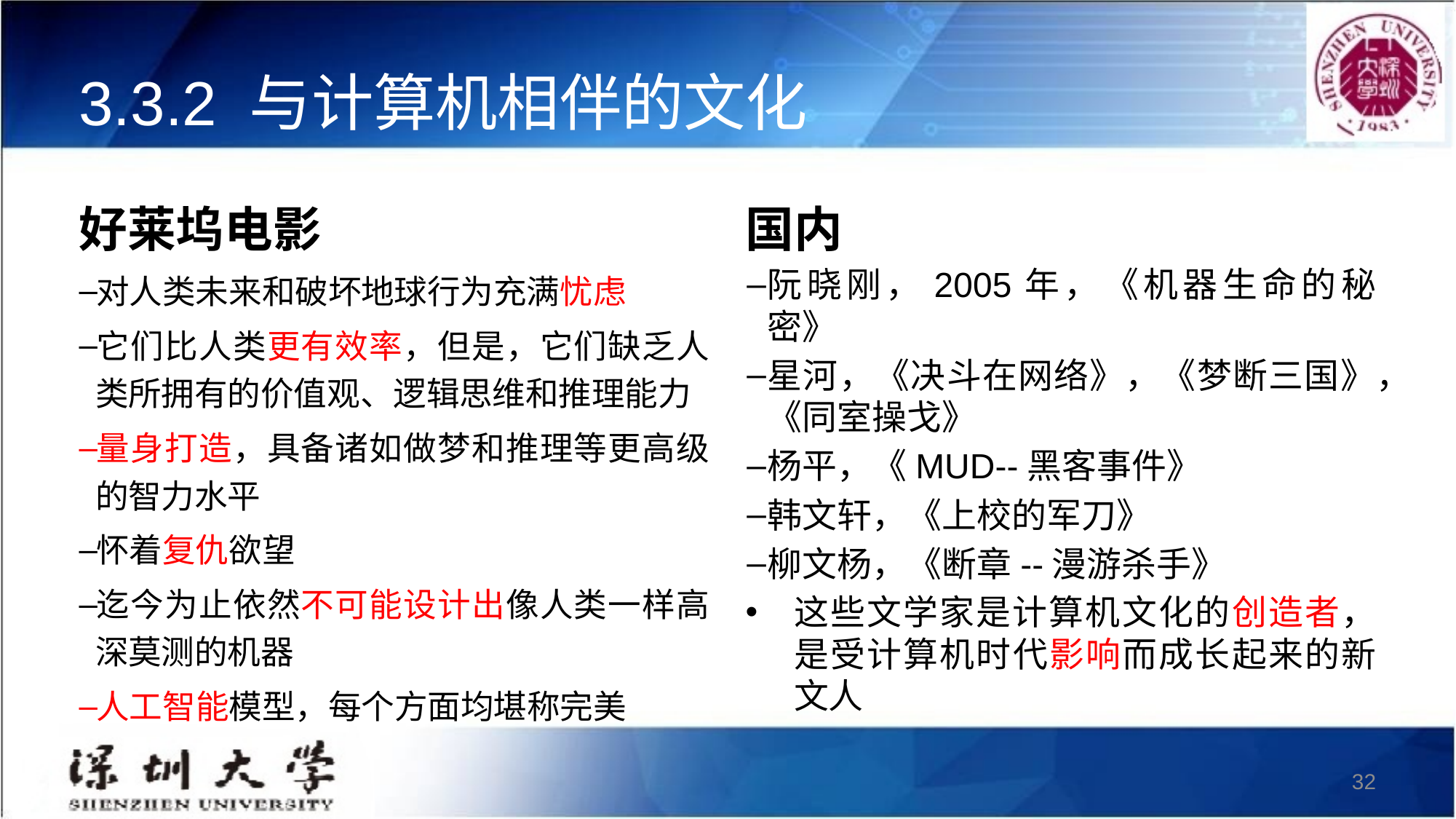

# 3.3.2 与计算机相伴的文化
好莱坞电影
国内
对人类未来和破坏地球行为充满忧虑
它们比人类更有效率，但是，它们缺乏人类所拥有的价值观、逻辑思维和推理能力
量身打造，具备诸如做梦和推理等更高级的智力水平
怀着复仇欲望
迄今为止依然不可能设计出像人类一样高深莫测的机器
人工智能模型，每个方面均堪称完美
阮晓刚，2005年，《机器生命的秘密》
星河，《决斗在网络》，《梦断三国》，《同室操戈》
杨平，《MUD--黑客事件》
韩文轩，《上校的军刀》
柳文杨，《断章--漫游杀手》
这些文学家是计算机文化的创造者，是受计算机时代影响而成长起来的新文人
32